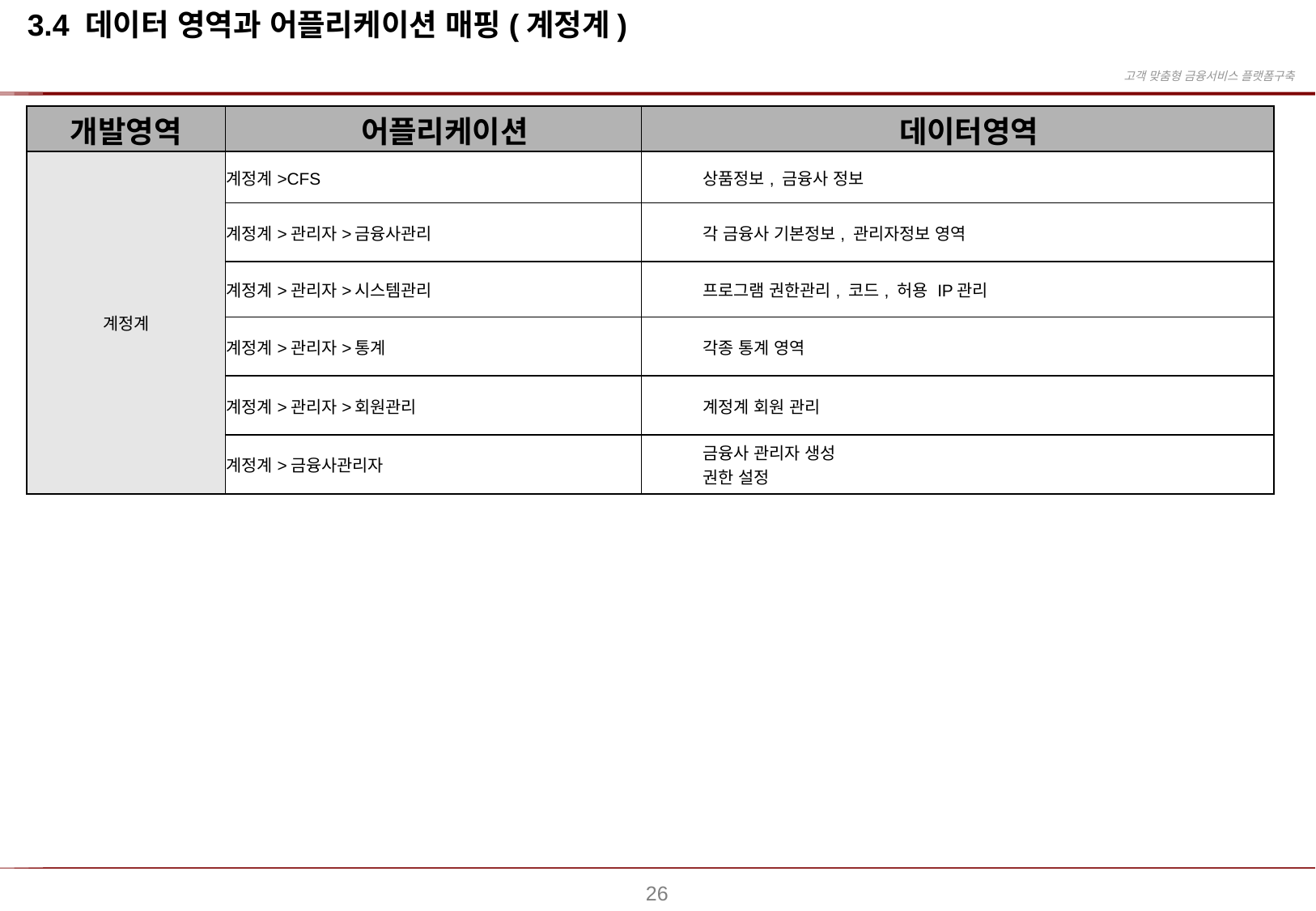

3.4 데이터 영역과 어플리케이션 매핑(계정계)

| 개발영역 | 어플리케이션 | 데이터영역 |
| --- | --- | --- |
| 계정계 | 계정계>CFS | 상품정보, 금융사 정보 |
|  | 계정계>관리자>금융사관리 | 각 금융사 기본정보, 관리자정보 영역 |
|  | 계정계>관리자>시스템관리 | 프로그램 권한관리, 코드, 허용 IP관리 |
|  | 계정계>관리자>통계 | 각종 통계 영역 |
|  | 계정계>관리자>회원관리 | 계정계 회원 관리 |
|  | 계정계>금융사관리자 | 금융사 관리자 생성 권한 설정 |